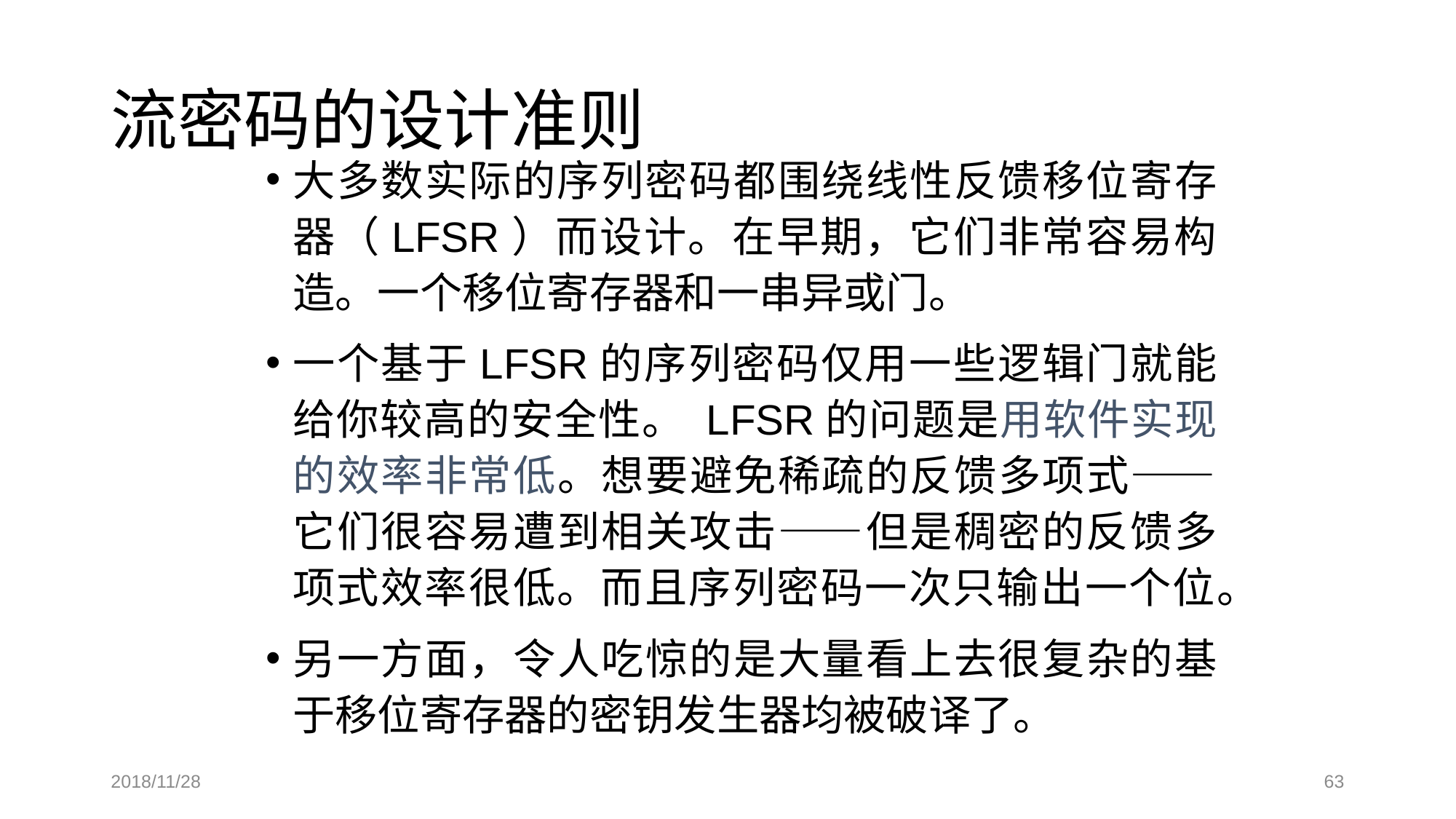

# 流密码的设计准则
大多数实际的序列密码都围绕线性反馈移位寄存器（LFSR）而设计。在早期，它们非常容易构造。一个移位寄存器和一串异或门。
一个基于LFSR的序列密码仅用一些逻辑门就能给你较高的安全性。 LFSR的问题是用软件实现的效率非常低。想要避免稀疏的反馈多项式——它们很容易遭到相关攻击——但是稠密的反馈多项式效率很低。而且序列密码一次只输出一个位。
另一方面，令人吃惊的是大量看上去很复杂的基于移位寄存器的密钥发生器均被破译了。
2018/11/28
63